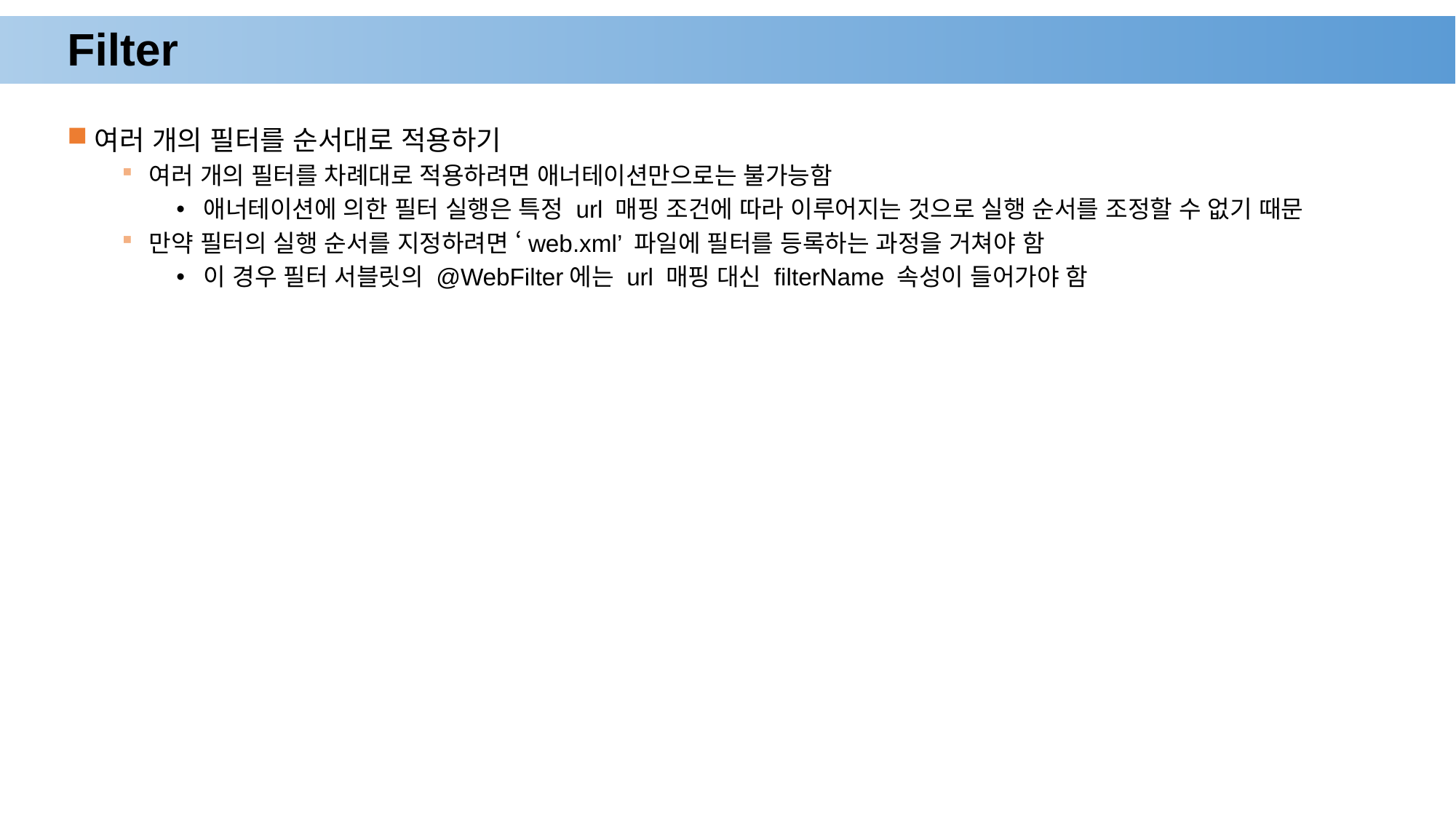

# Filter
여러 개의 필터를 순서대로 적용하기
여러 개의 필터를 차례대로 적용하려면 애너테이션만으로는 불가능함
애너테이션에 의한 필터 실행은 특정 url 매핑 조건에 따라 이루어지는 것으로 실행 순서를 조정할 수 없기 때문
만약 필터의 실행 순서를 지정하려면 ‘web.xml’ 파일에 필터를 등록하는 과정을 거쳐야 함
이 경우 필터 서블릿의 @WebFilter에는 url 매핑 대신 filterName 속성이 들어가야 함